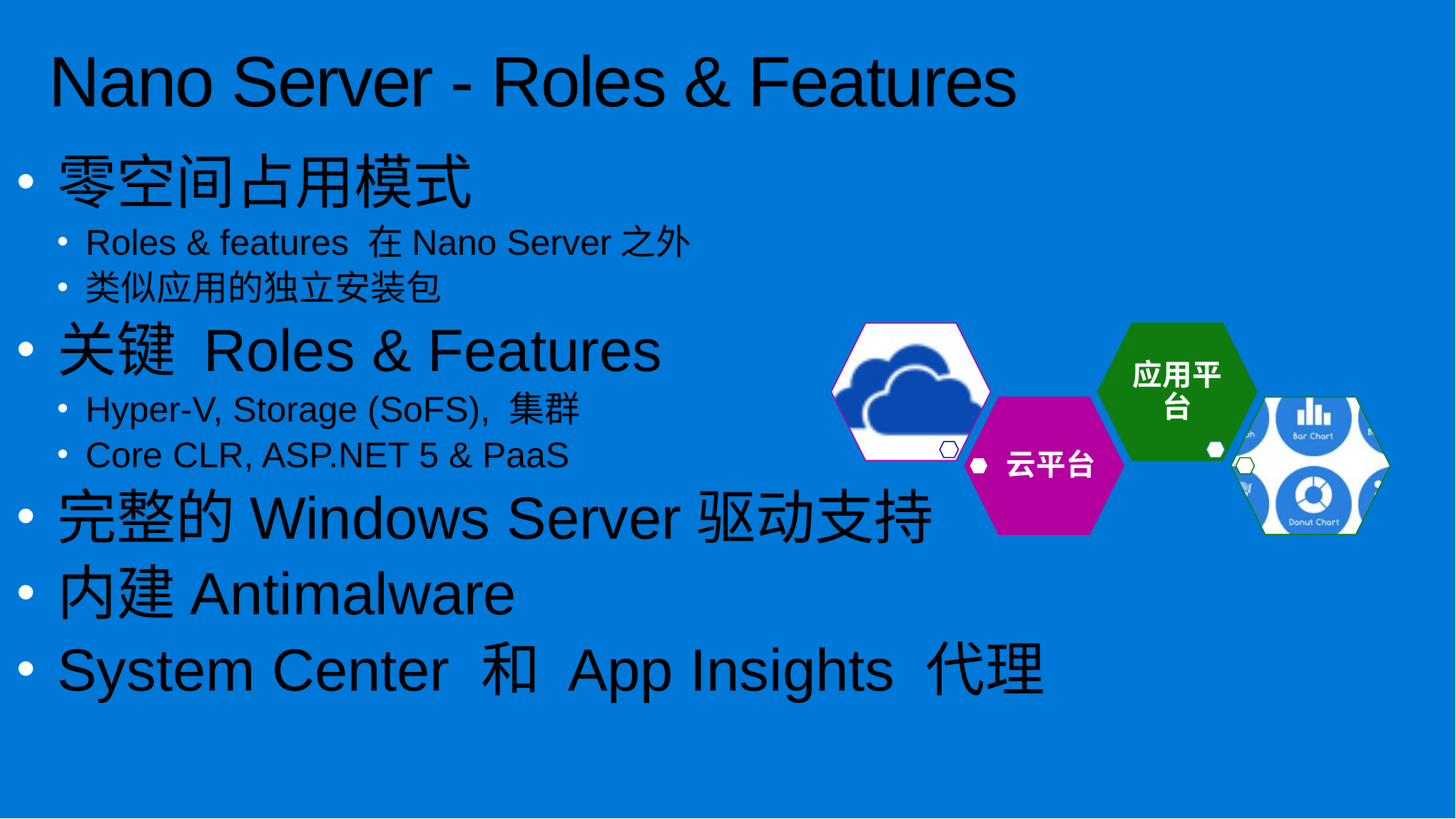

# Nano Server - Roles & Features
零空间占用模式
Roles & features 在Nano Server之外
类似应用的独立安装包
关键 Roles & Features
Hyper-V, Storage (SoFS), 集群
Core CLR, ASP.NET 5 & PaaS
完整的Windows Server驱动支持
内建Antimalware
System Center 和 App Insights 代理
 云平台
应用平台